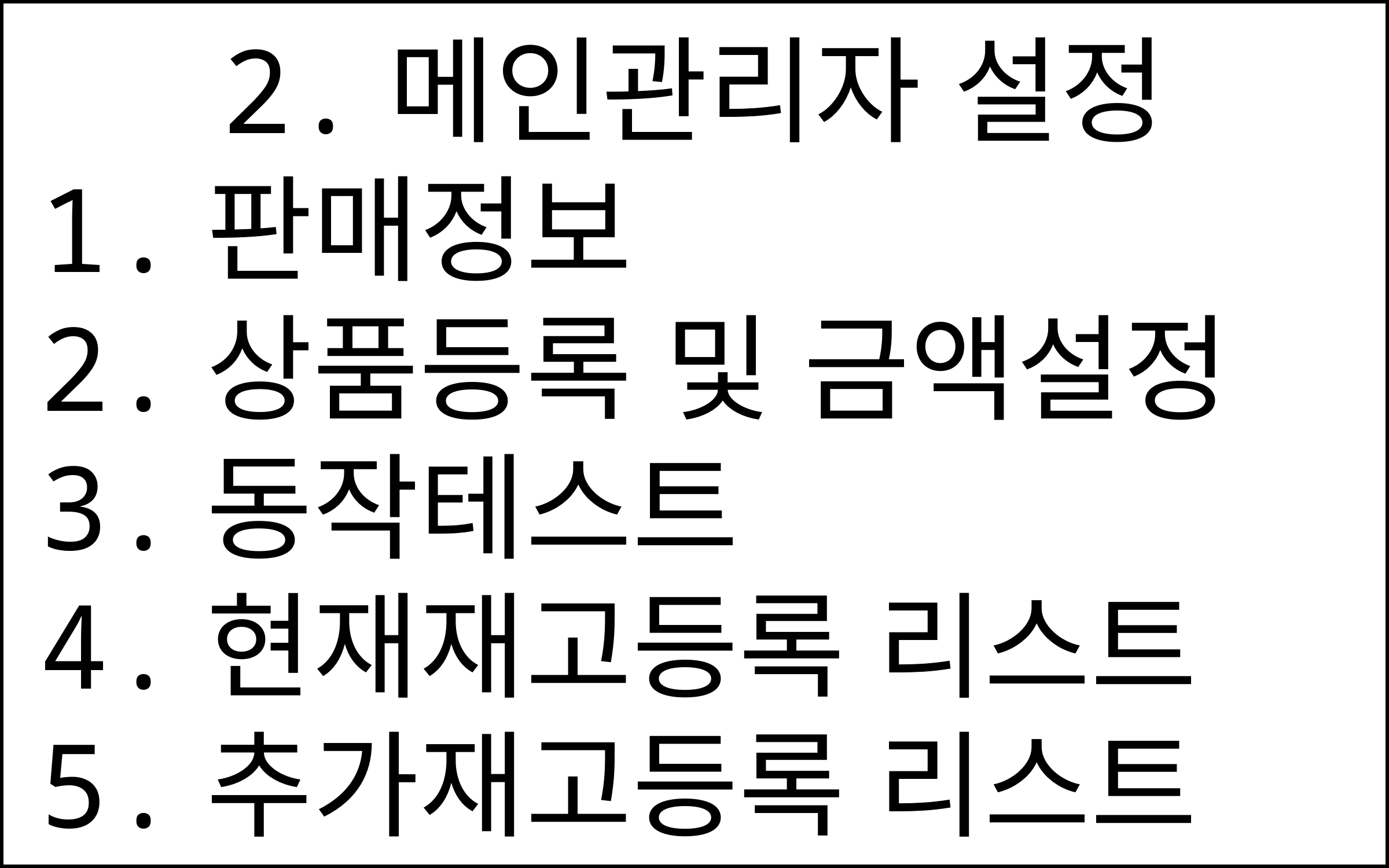

2.메인관리자 설정
1.판매정보
2.상품등록 및 금액설정
3.동작테스트
4.현재재고등록 리스트
5.추가재고등록 리스트